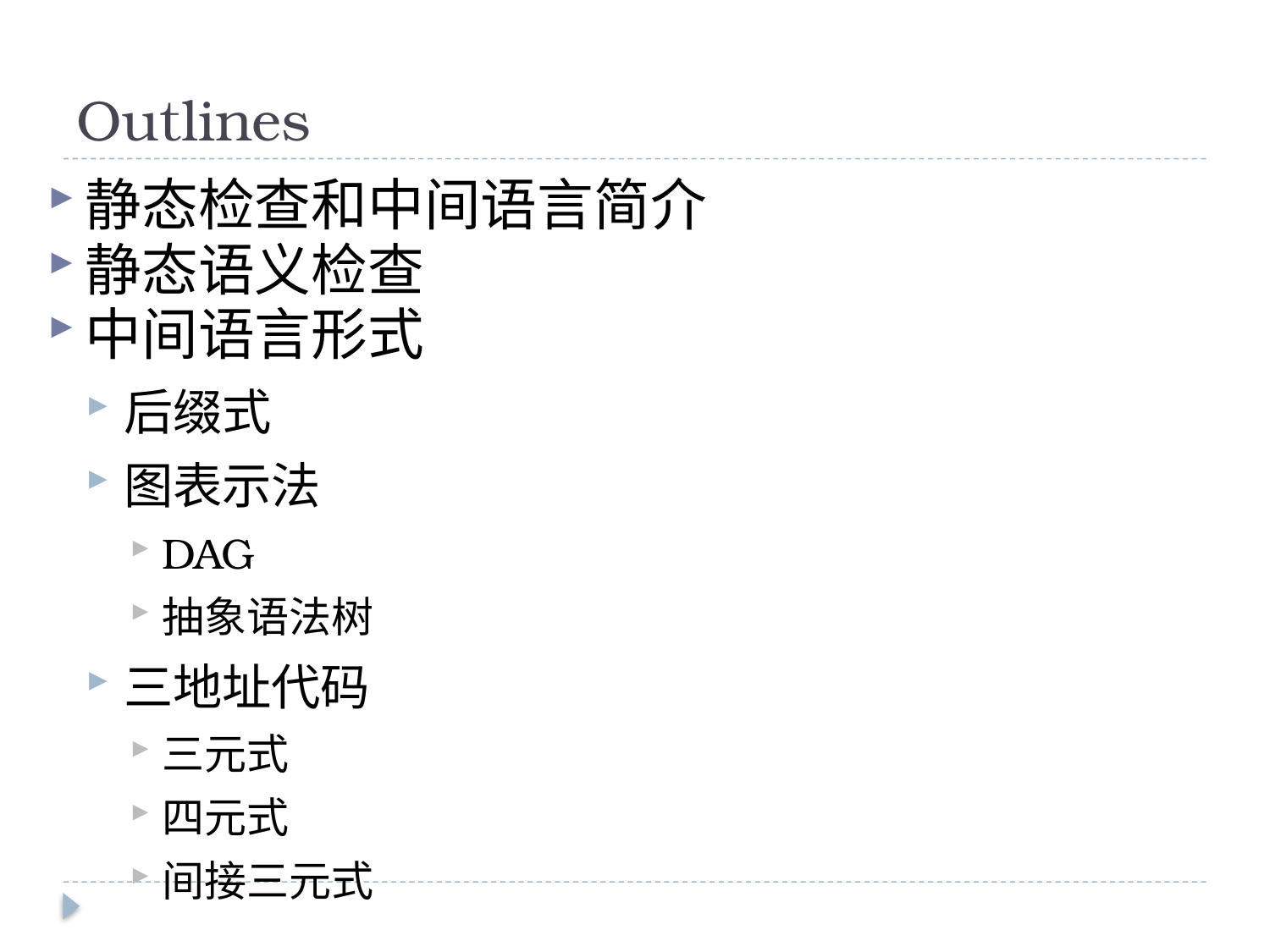

# Outlines
静态检查和中间语言简介
静态语义检查
中间语言形式
后缀式
图表示法
DAG
抽象语法树
三地址代码
三元式
四元式
间接三元式
2